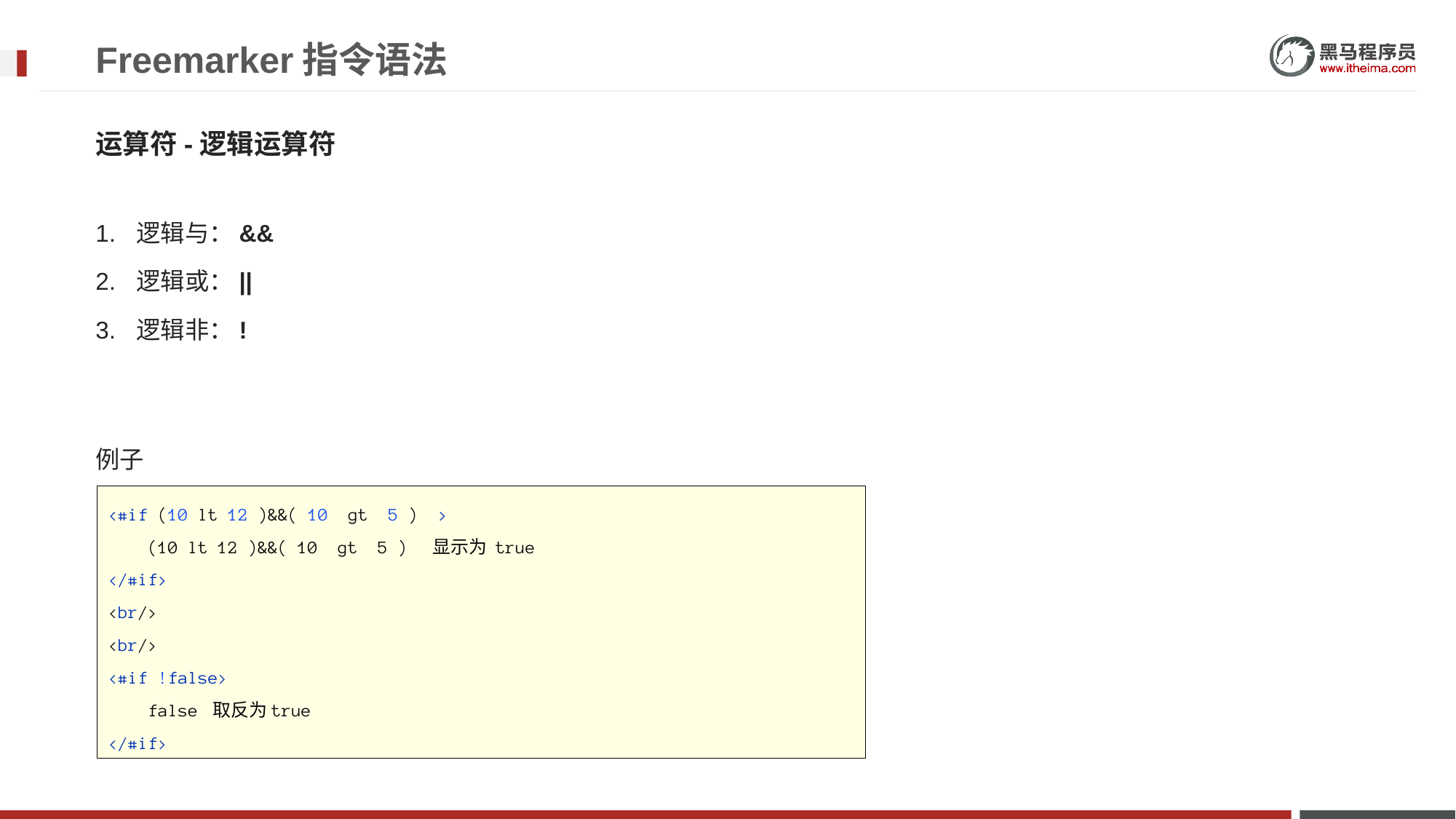

# Freemarker指令语法
运算符-逻辑运算符
逻辑与：&&
逻辑或：||
逻辑非：!
例子
<#if (10 lt 12 )&&( 10  gt  5 )  >
    (10 lt 12 )&&( 10  gt  5 )  显示为 true
</#if>
<br/>
<br/>
<#if !false>
    false 取反为true
</#if>